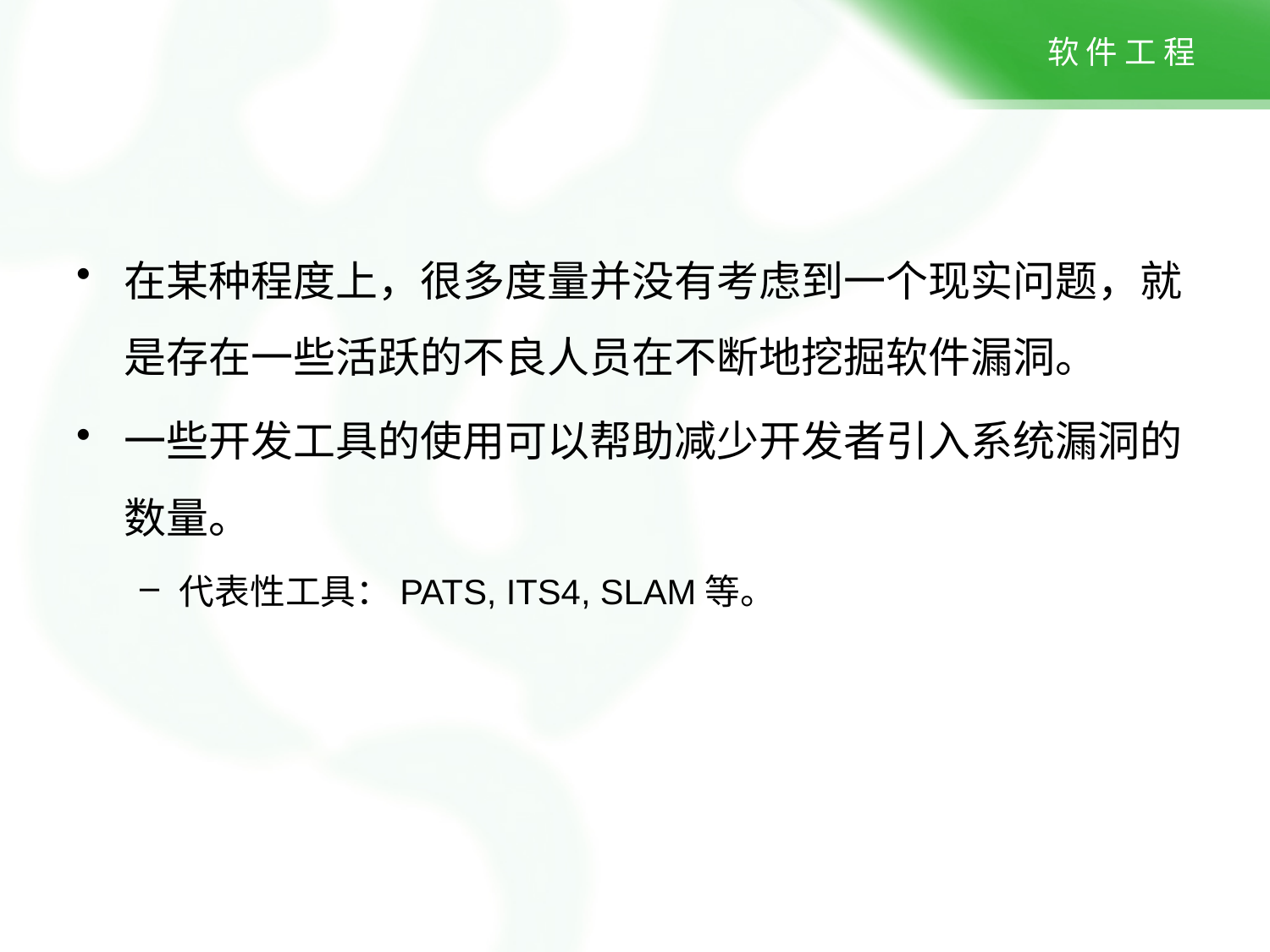

在某种程度上，很多度量并没有考虑到一个现实问题，就是存在一些活跃的不良人员在不断地挖掘软件漏洞。
一些开发工具的使用可以帮助减少开发者引入系统漏洞的数量。
代表性工具：PATS, ITS4, SLAM等。